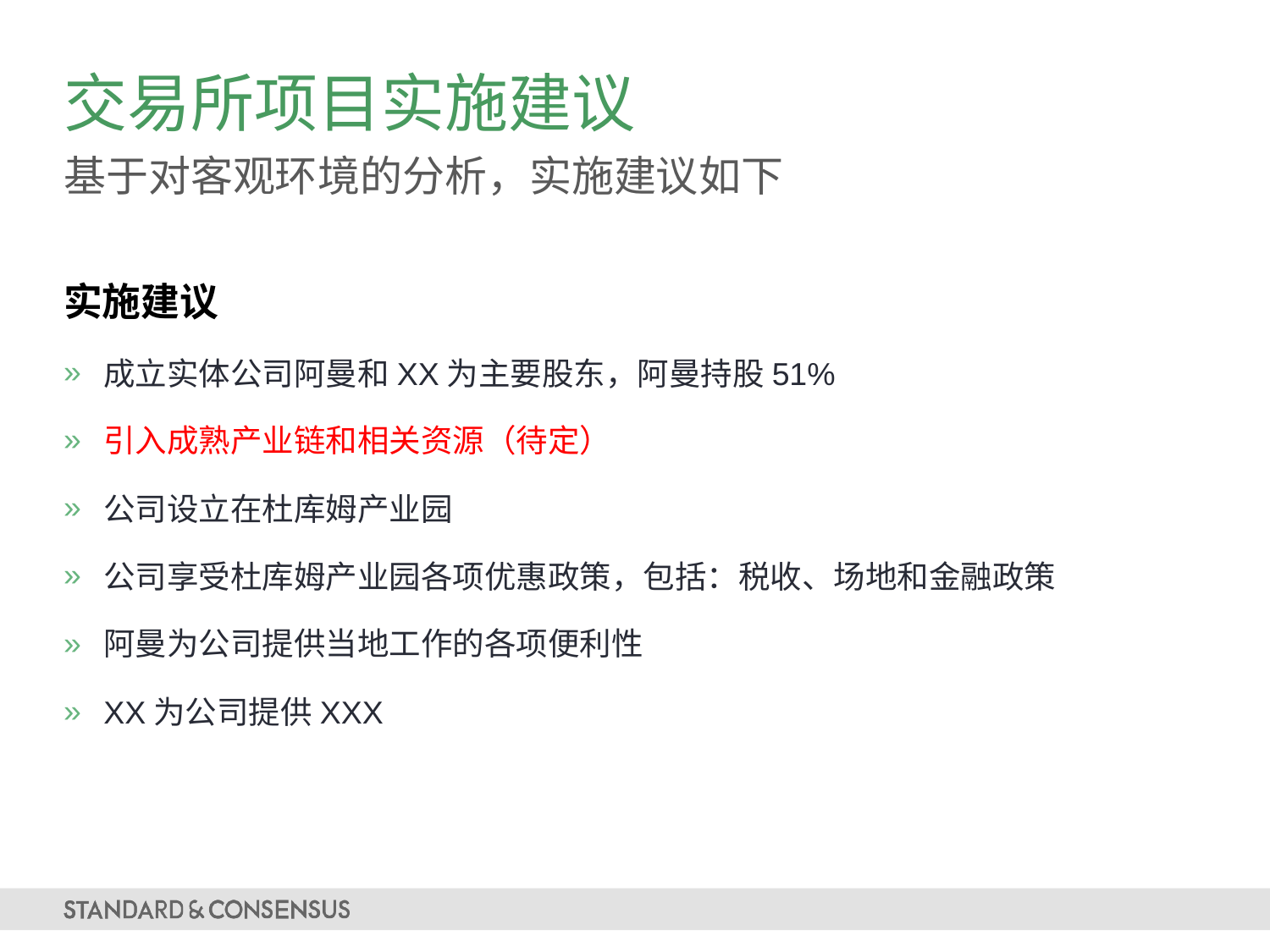

# 交易所项目实施建议
基于对客观环境的分析，实施建议如下
实施建议
成立实体公司阿曼和XX为主要股东，阿曼持股51%
引入成熟产业链和相关资源（待定）
公司设立在杜库姆产业园
公司享受杜库姆产业园各项优惠政策，包括：税收、场地和金融政策
阿曼为公司提供当地工作的各项便利性
XX为公司提供XXX